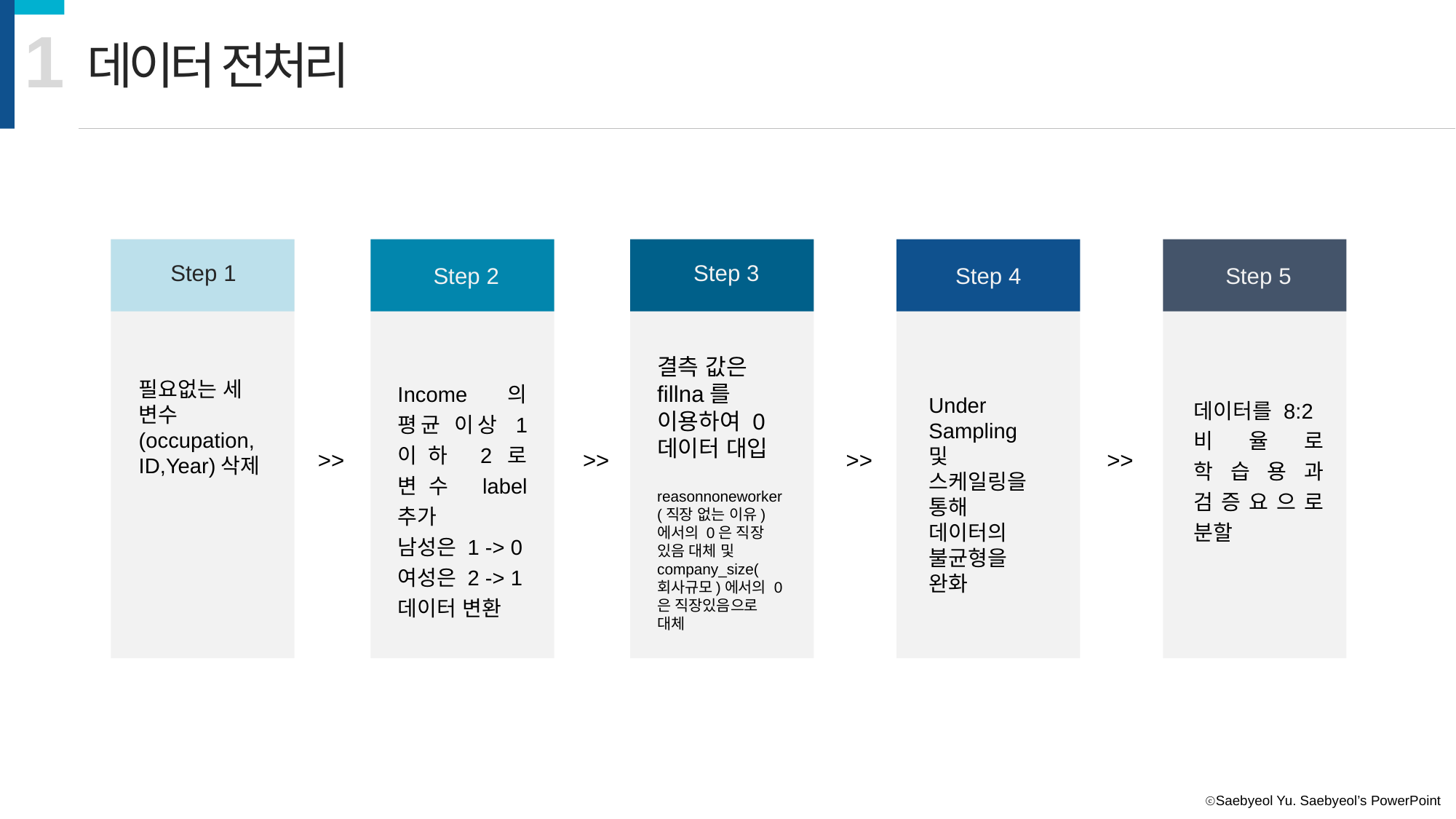

1
데이터 전처리

Step 1
Step 3
Step 2
Step 4
Step 5
결측 값은 fillna를 이용하여 0 데이터 대입
 reasonnoneworker(직장 없는 이유)에서의 0은 직장 있음 대체 및company_size(회사규모)에서의 0은 직장있음으로 대체
필요없는 세 변수 (occupation, ID,Year)삭제
Income의 평균 이상 1 이하 2로 변수 label 추가
남성은 1 -> 0
여성은 2 -> 1
데이터 변환
Under Sampling 및 스케일링을 통해 데이터의 불균형을 완화
데이터를 8:2
비율로 학습용과 검증요으로 분할
>>
>>
>>
>>